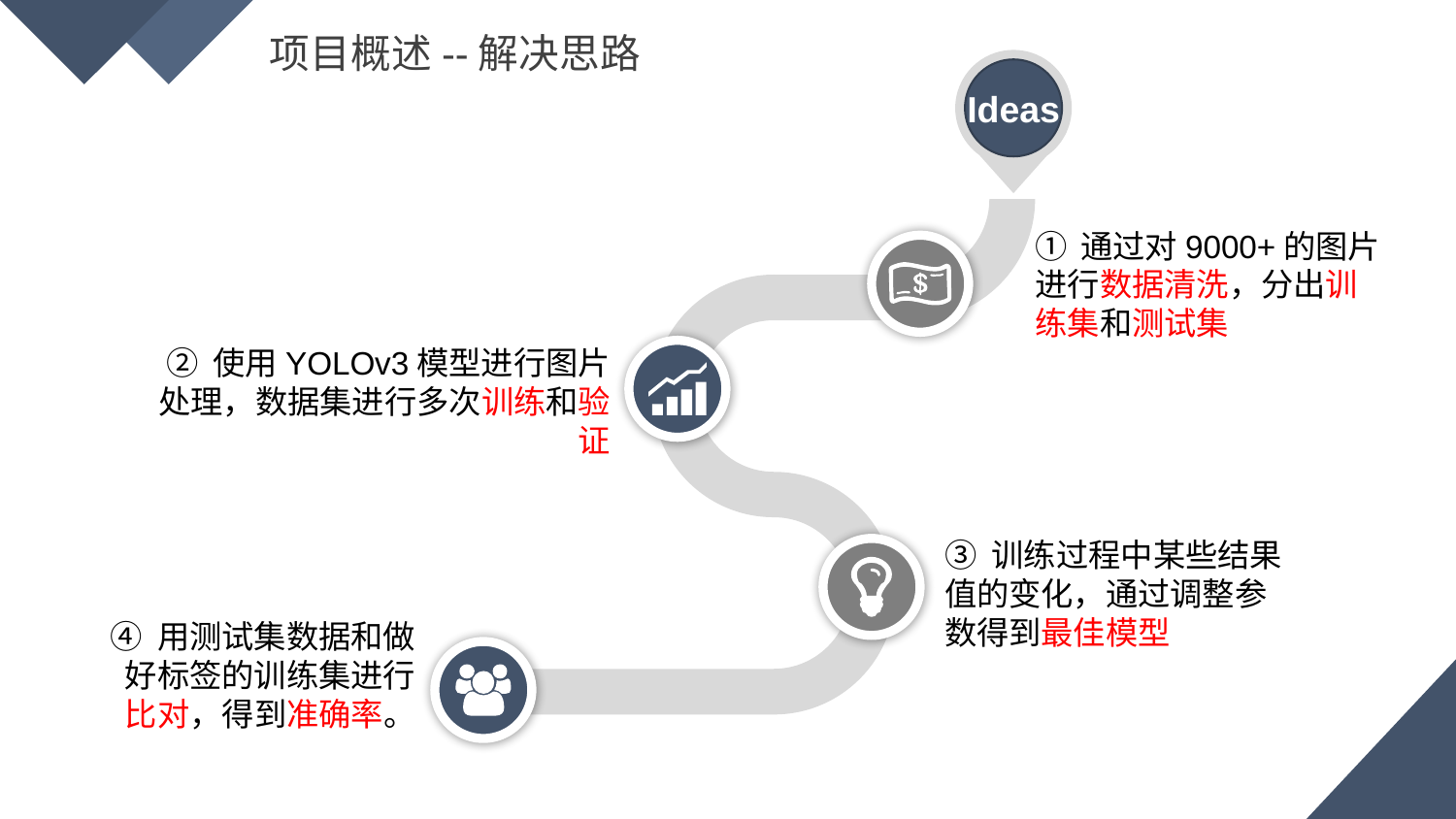

项目概述--解决思路

Ideas

① 通过对9000+的图片进行数据清洗，分出训练集和测试集

② 使用YOLOv3模型进行图片处理，数据集进行多次训练和验证
③ 训练过程中某些结果值的变化，通过调整参数得到最佳模型

④ 用测试集数据和做好标签的训练集进行比对，得到准确率。